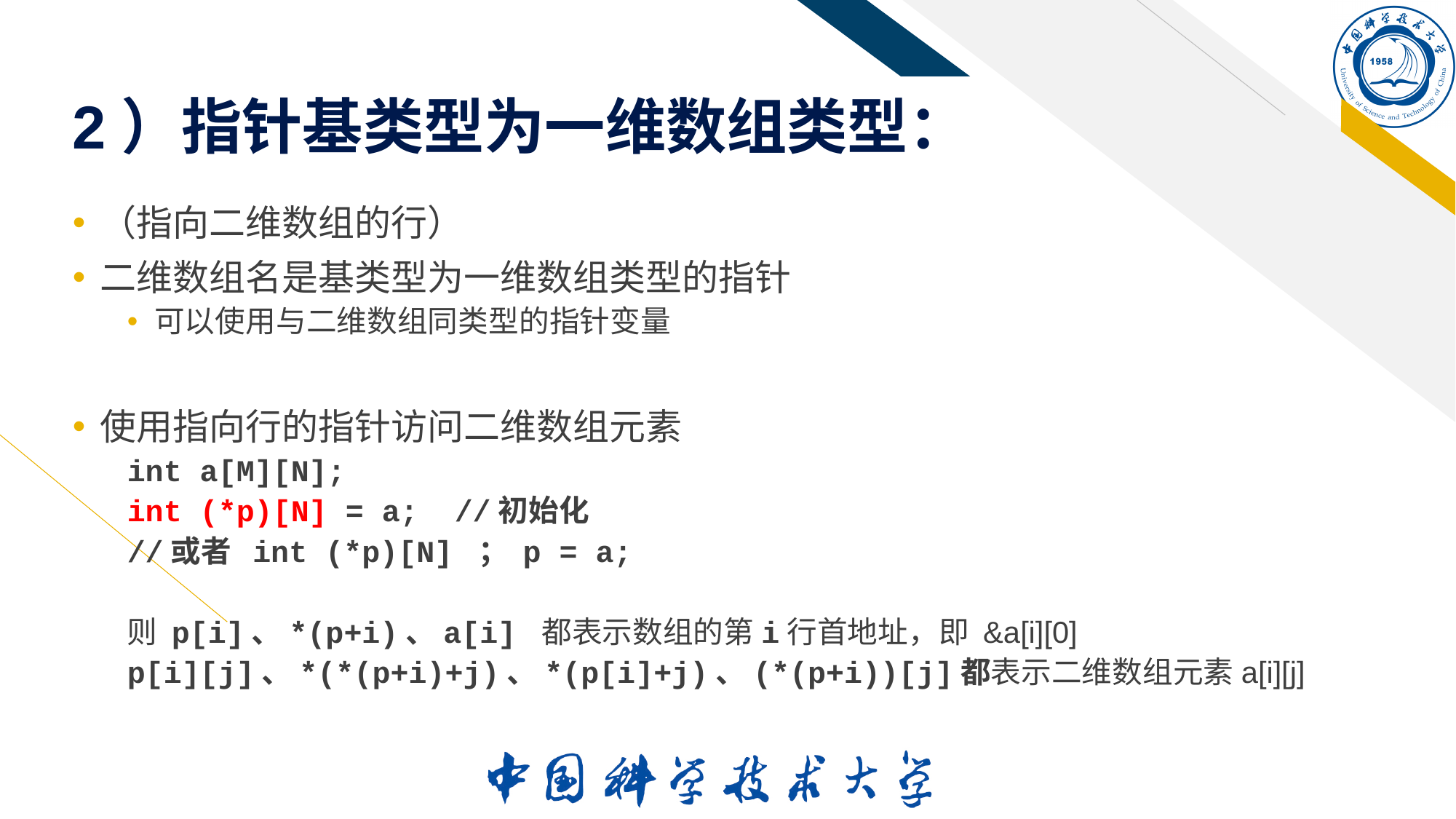

# 2）指针基类型为一维数组类型：
（指向二维数组的行）
二维数组名是基类型为一维数组类型的指针
可以使用与二维数组同类型的指针变量

使用指向行的指针访问二维数组元素
int a[M][N];
int (*p)[N] = a;  //初始化
//或者  int (*p)[N] ； p = a;

则 p[i]、*(p+i)、a[i] 都表示数组的第i行首地址，即 &a[i][0]
p[i][j]、*(*(p+i)+j)、*(p[i]+j)、(*(p+i))[j]都表示二维数组元素a[i][j]